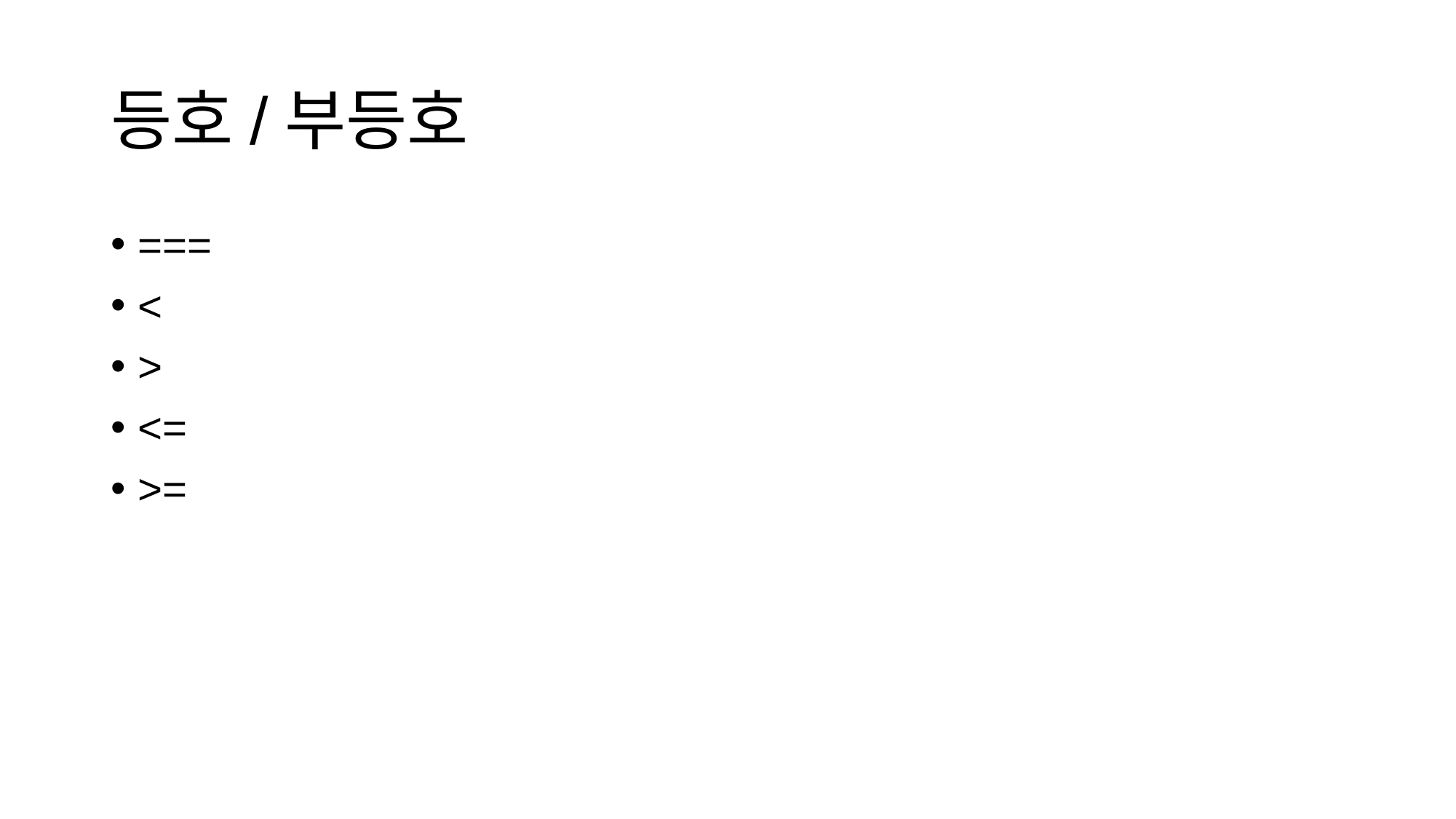

# 등호/부등호
===
<
>
<=
>=